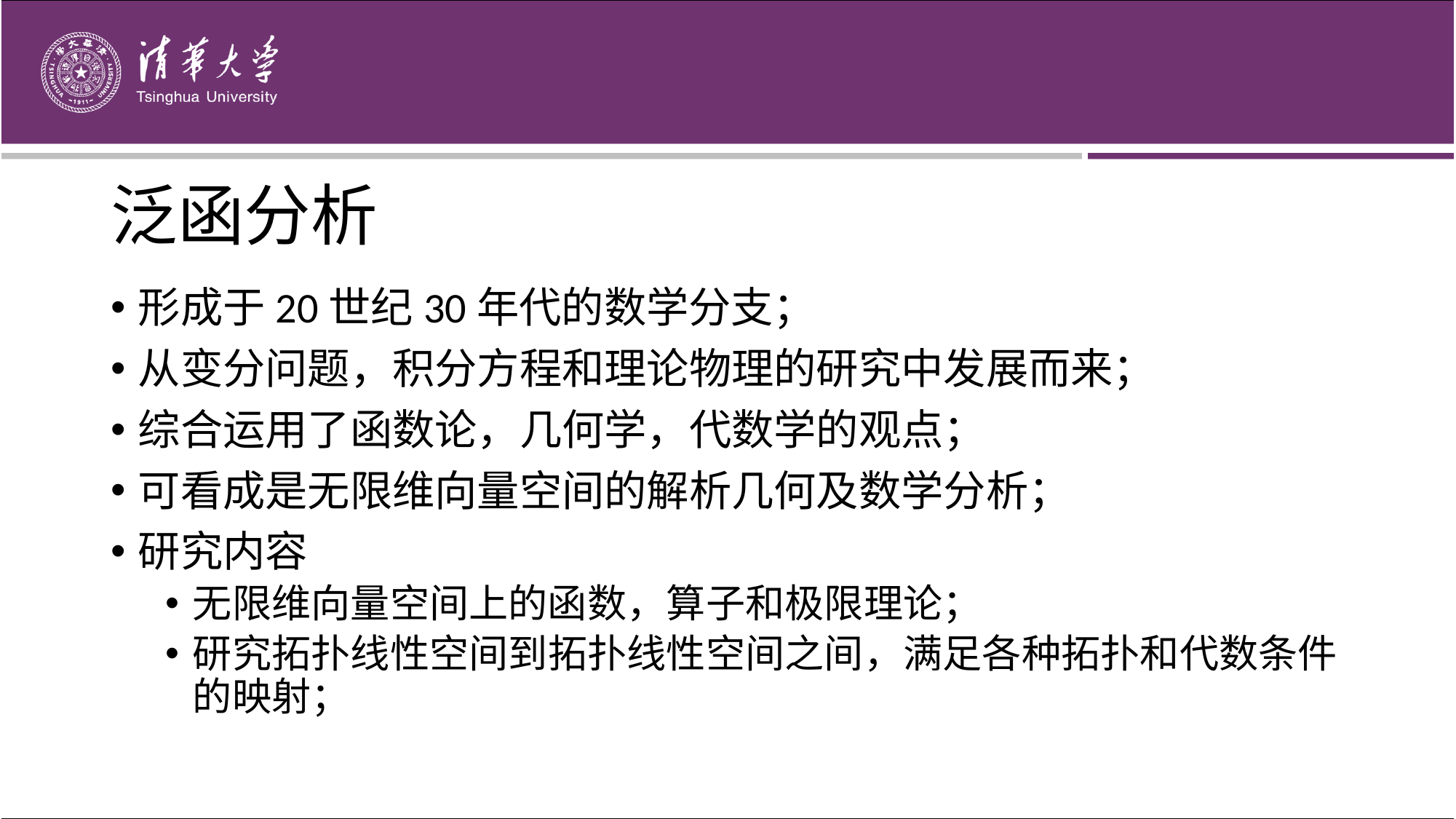

泛函分析
形成于20世纪30年代的数学分支；
从变分问题，积分方程和理论物理的研究中发展而来；
综合运用了函数论，几何学，代数学的观点；
可看成是无限维向量空间的解析几何及数学分析；
研究内容
无限维向量空间上的函数，算子和极限理论；
研究拓扑线性空间到拓扑线性空间之间，满足各种拓扑和代数条件的映射；